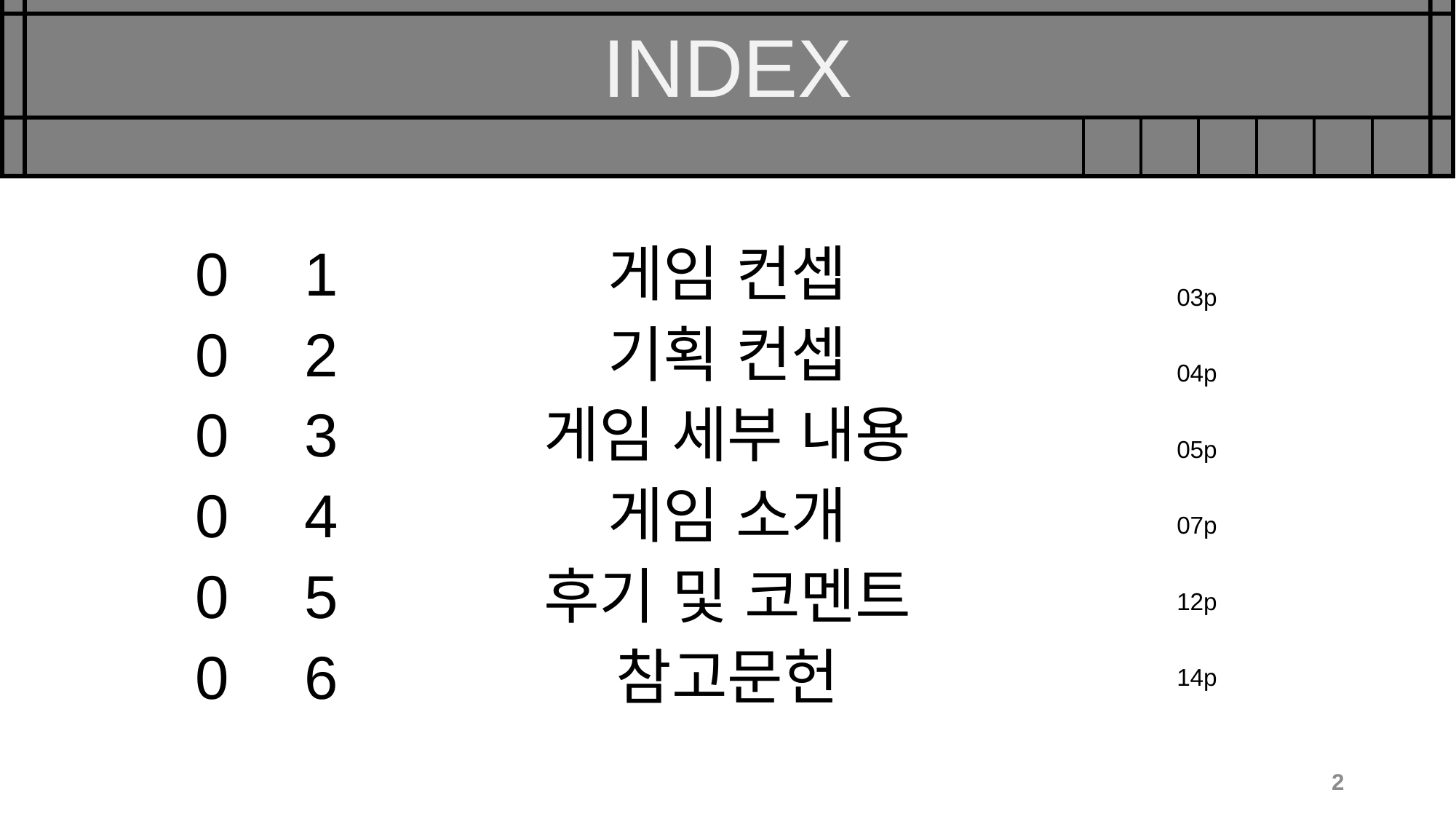

# INDEX
|  |  |  |  |  |  |
| --- | --- | --- | --- | --- | --- |
0	1
0	2
0	3
0	4
0	5
0	6
게임 컨셉
기획 컨셉
게임 세부 내용
게임 소개
후기 및 코멘트
참고문헌
 03p
 04p
 05p
 07p
 12p
 14p
2